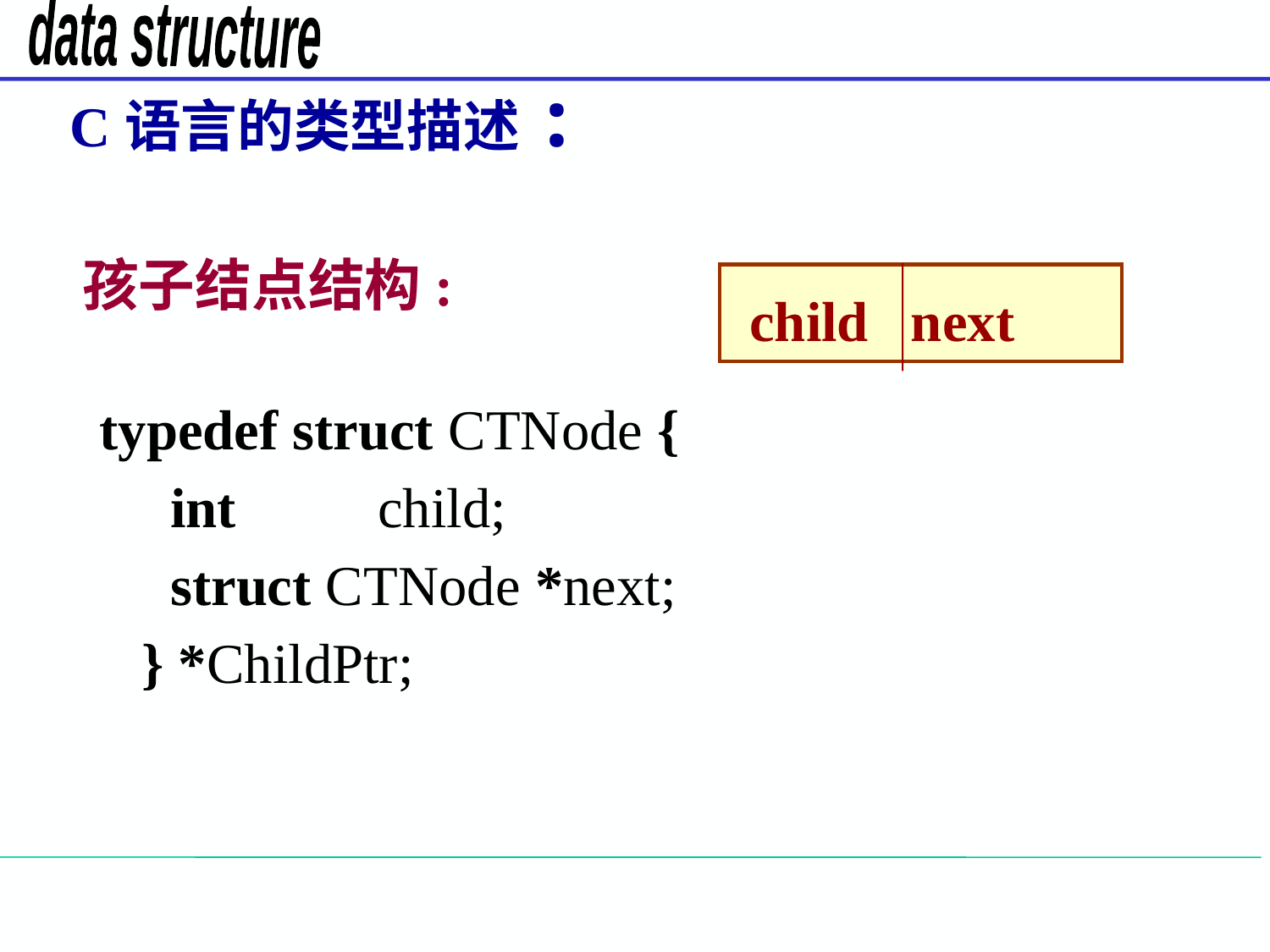

C语言的类型描述:
孩子结点结构:

 child   next
typedef struct CTNode {
     int          child;
     struct CTNode *next;
   } *ChildPtr;